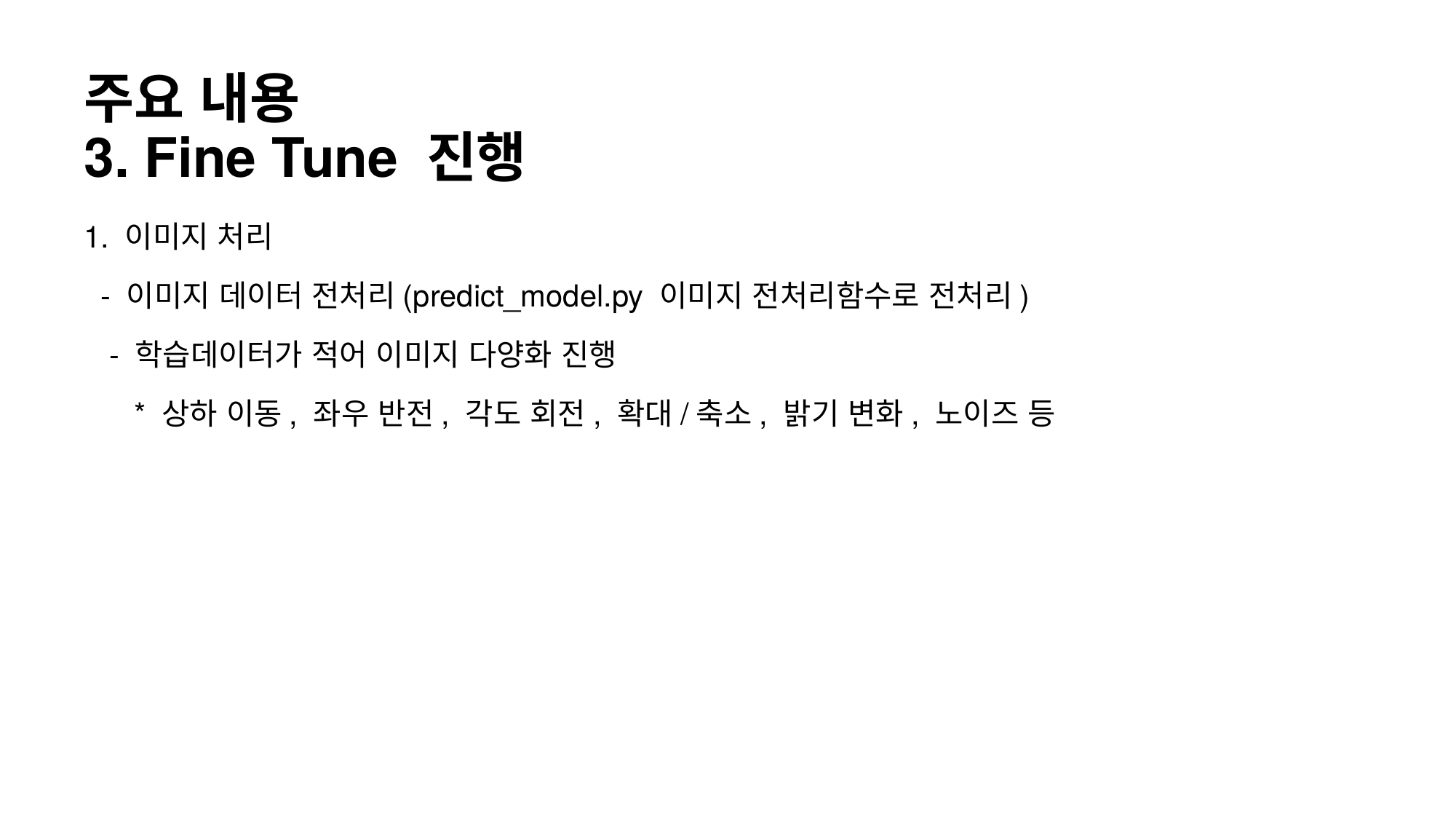

# 주요 내용 3. Fine Tune 진행
1. 이미지 처리
  - 이미지 데이터 전처리(predict_model.py 이미지 전처리함수로 전처리)
   - 학습데이터가 적어 이미지 다양화 진행
      * 상하 이동, 좌우 반전, 각도 회전, 확대/축소, 밝기 변화, 노이즈 등